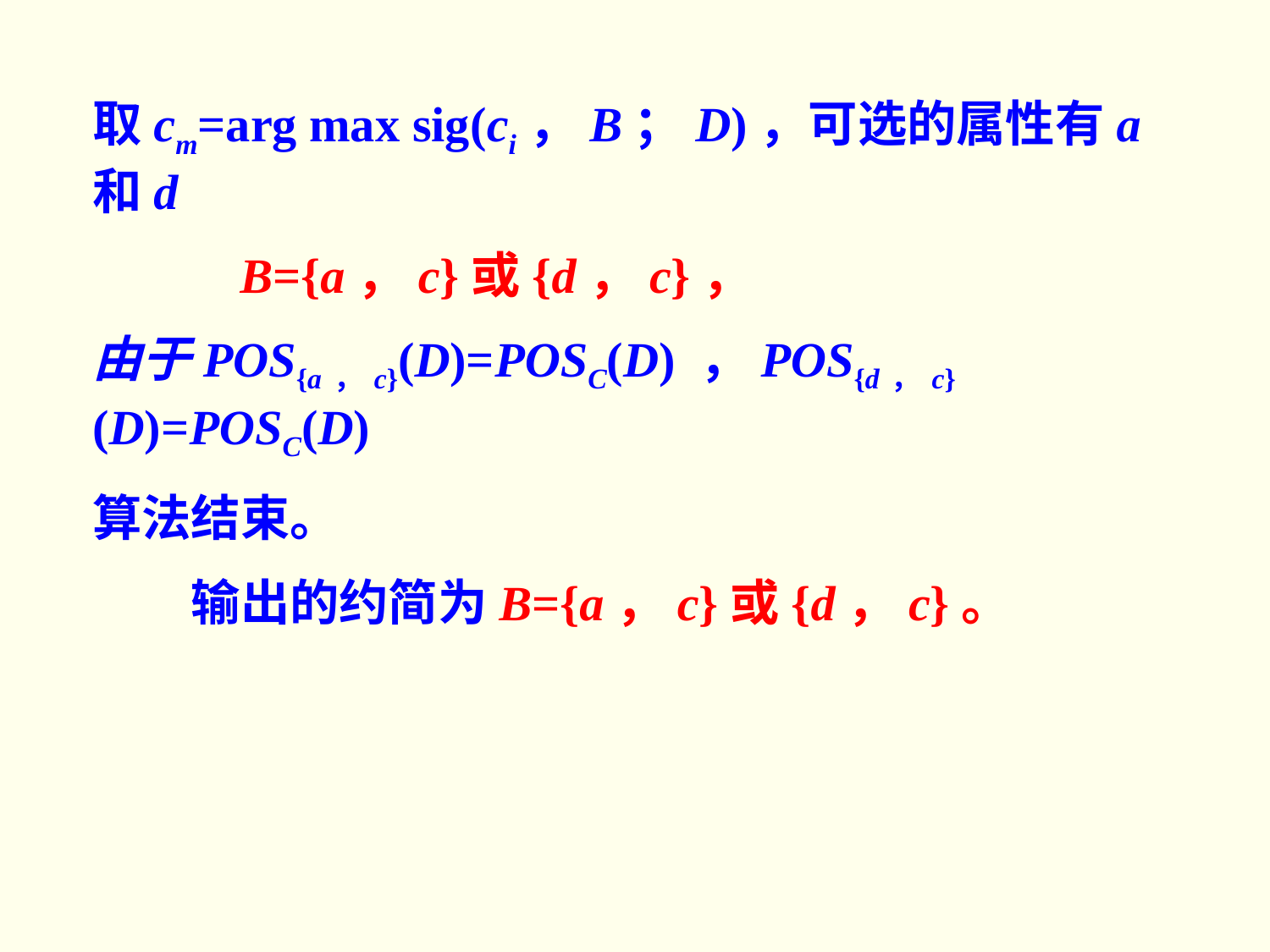

取cm=arg max sig(ci，B；D)，可选的属性有a和d
            B={a，c}或{d，c}，
由于POS{a，c}(D)=POSC(D) ，POS{d，c}(D)=POSC(D)
算法结束。
　　输出的约简为B={a，c}或{d，c}。